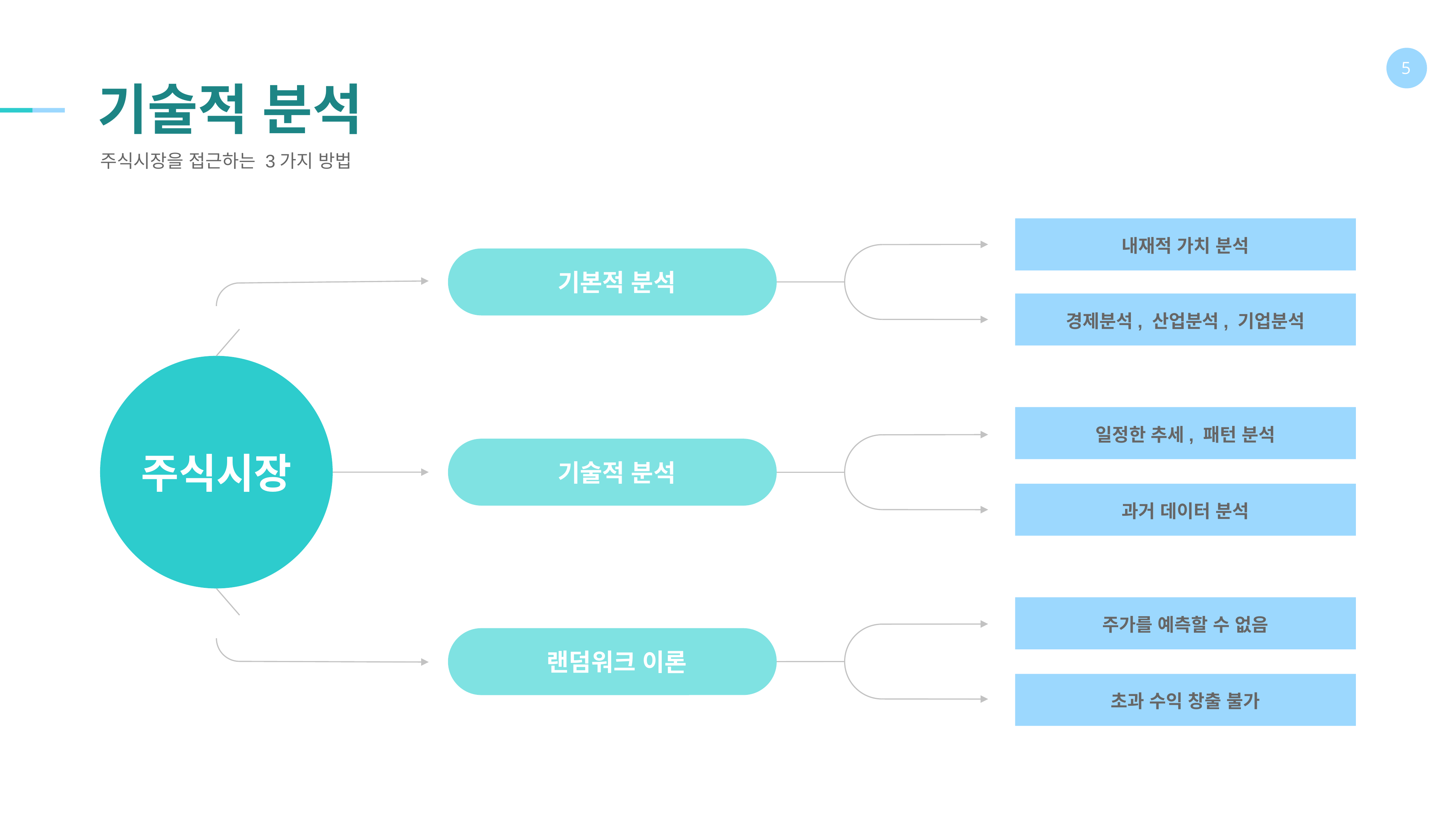

# 기술적 분석
주식시장을 접근하는 3가지 방법

내재적 가치 분석

기본적 분석

경제분석, 산업분석, 기업분석

일정한 추세, 패턴 분석

주식시장
기술적 분석

과거 데이터 분석

주가를 예측할 수 없음

랜덤워크 이론

초과 수익 창출 불가